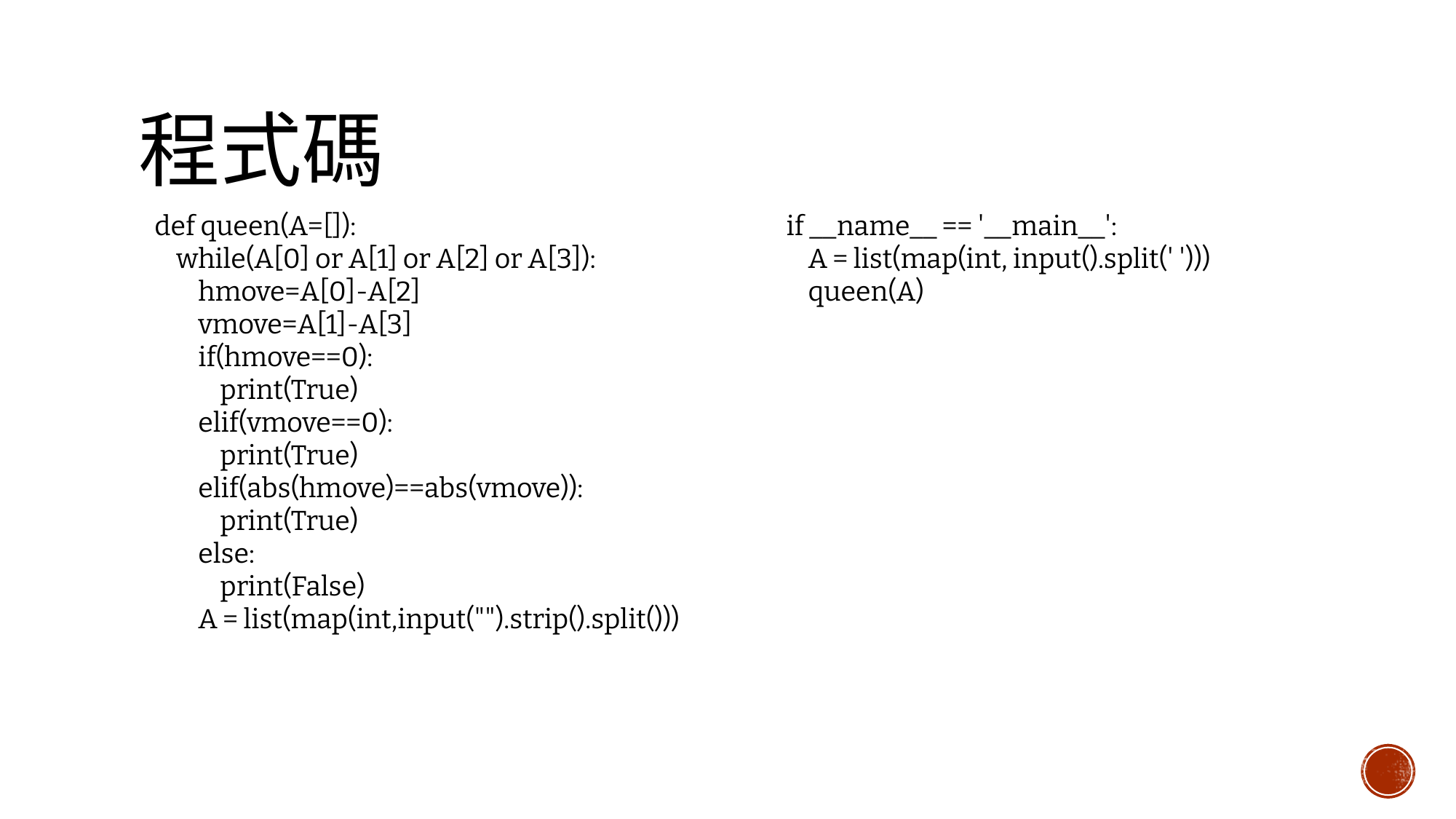

# 程式碼
def queen(A=[]):
    while(A[0] or A[1] or A[2] or A[3]):
        hmove=A[0]-A[2]
        vmove=A[1]-A[3]
        if(hmove==0):
            print(True)
        elif(vmove==0):
            print(True)
        elif(abs(hmove)==abs(vmove)):
            print(True)
        else:
            print(False)
        A = list(map(int,input("").strip().split()))
if __name__ == '__main__':
    A = list(map(int, input().split(' ')))
    queen(A)